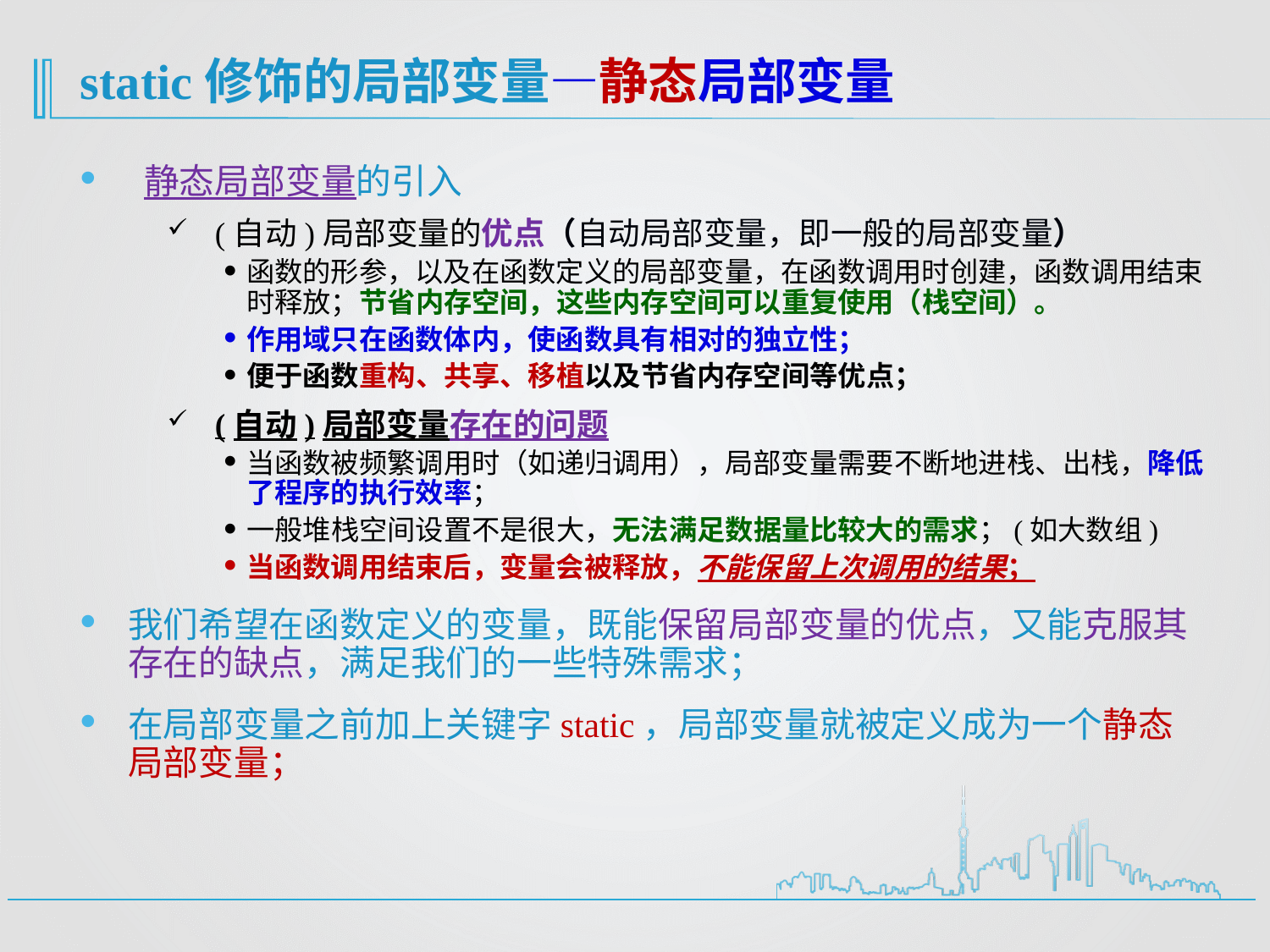

# static修饰的局部变量—静态局部变量
 静态局部变量的引入
(自动)局部变量的优点（自动局部变量，即一般的局部变量）
函数的形参，以及在函数定义的局部变量，在函数调用时创建，函数调用结束时释放；节省内存空间，这些内存空间可以重复使用（栈空间）。
作用域只在函数体内，使函数具有相对的独立性；
便于函数重构、共享、移植以及节省内存空间等优点；
(自动)局部变量存在的问题
当函数被频繁调用时（如递归调用），局部变量需要不断地进栈、出栈，降低了程序的执行效率；
一般堆栈空间设置不是很大，无法满足数据量比较大的需求；(如大数组)
当函数调用结束后，变量会被释放，不能保留上次调用的结果；
我们希望在函数定义的变量，既能保留局部变量的优点，又能克服其存在的缺点，满足我们的一些特殊需求；
在局部变量之前加上关键字static，局部变量就被定义成为一个静态局部变量；